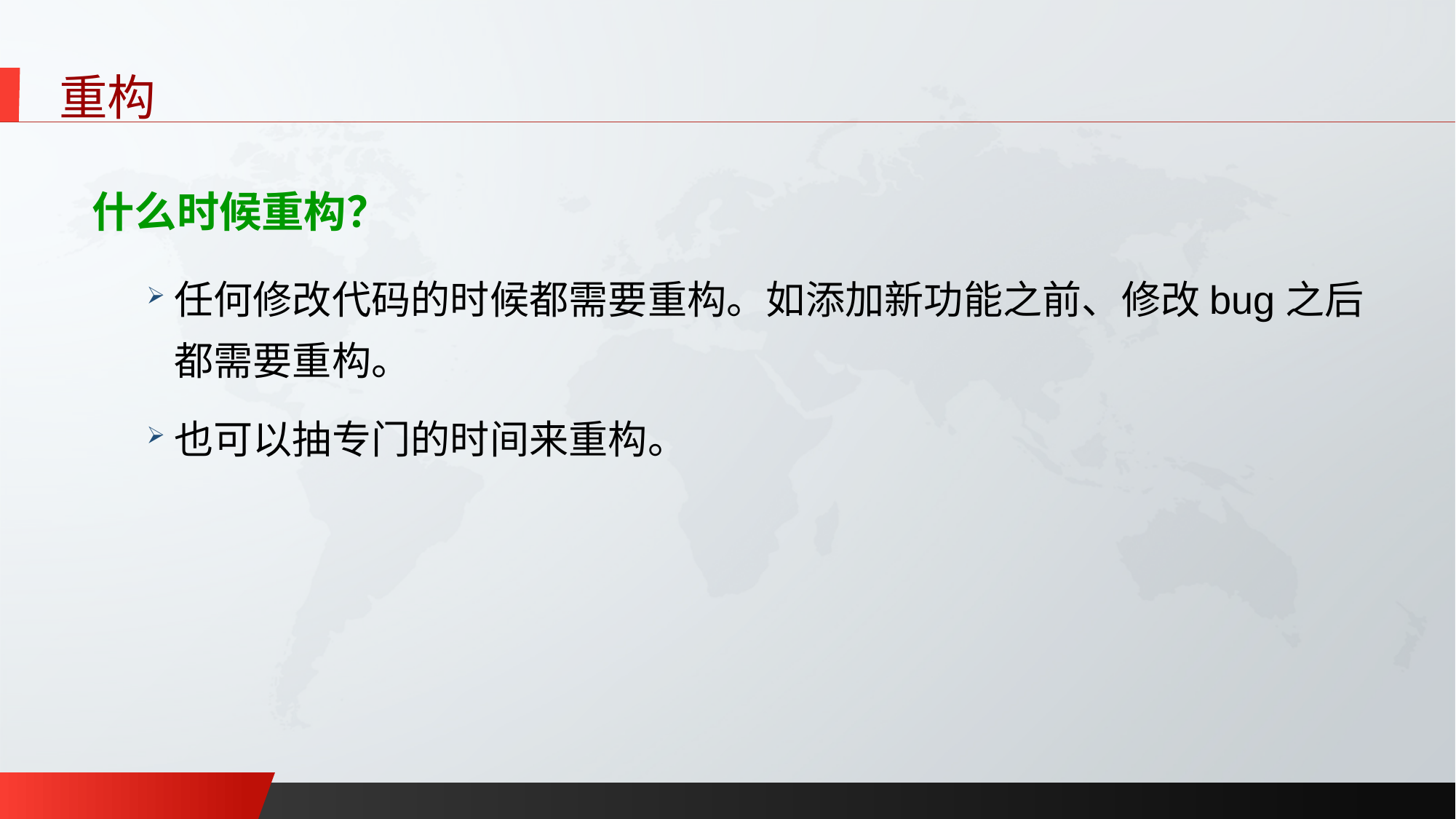

#
重构
什么时候重构？
任何修改代码的时候都需要重构。如添加新功能之前、修改bug之后都需要重构。
也可以抽专门的时间来重构。